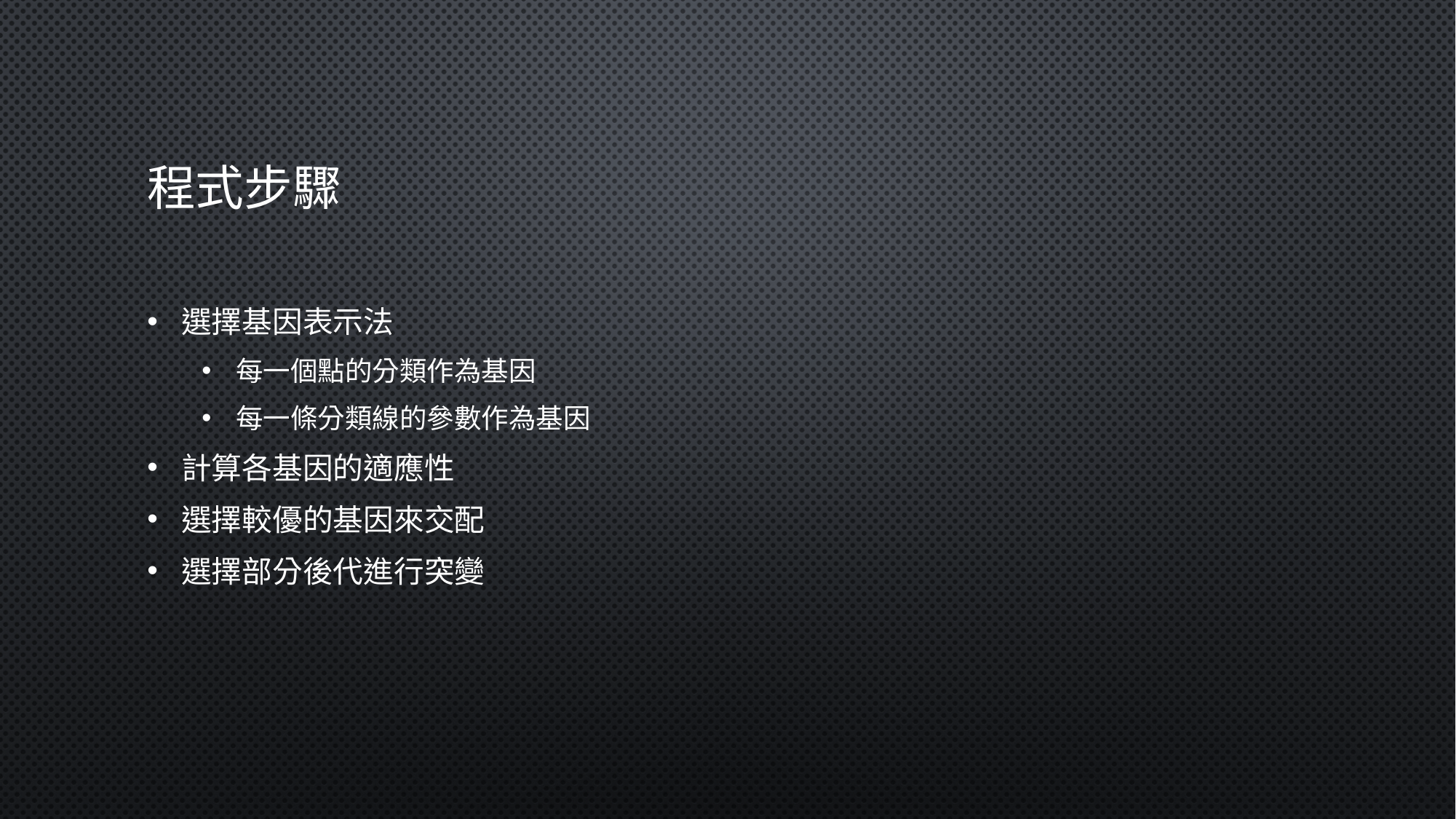

# 程式步驟

選擇基因表示法
每一個點的分類作為基因
每一條分類線的參數作為基因
計算各基因的適應性
選擇較優的基因來交配
選擇部分後代進行突變